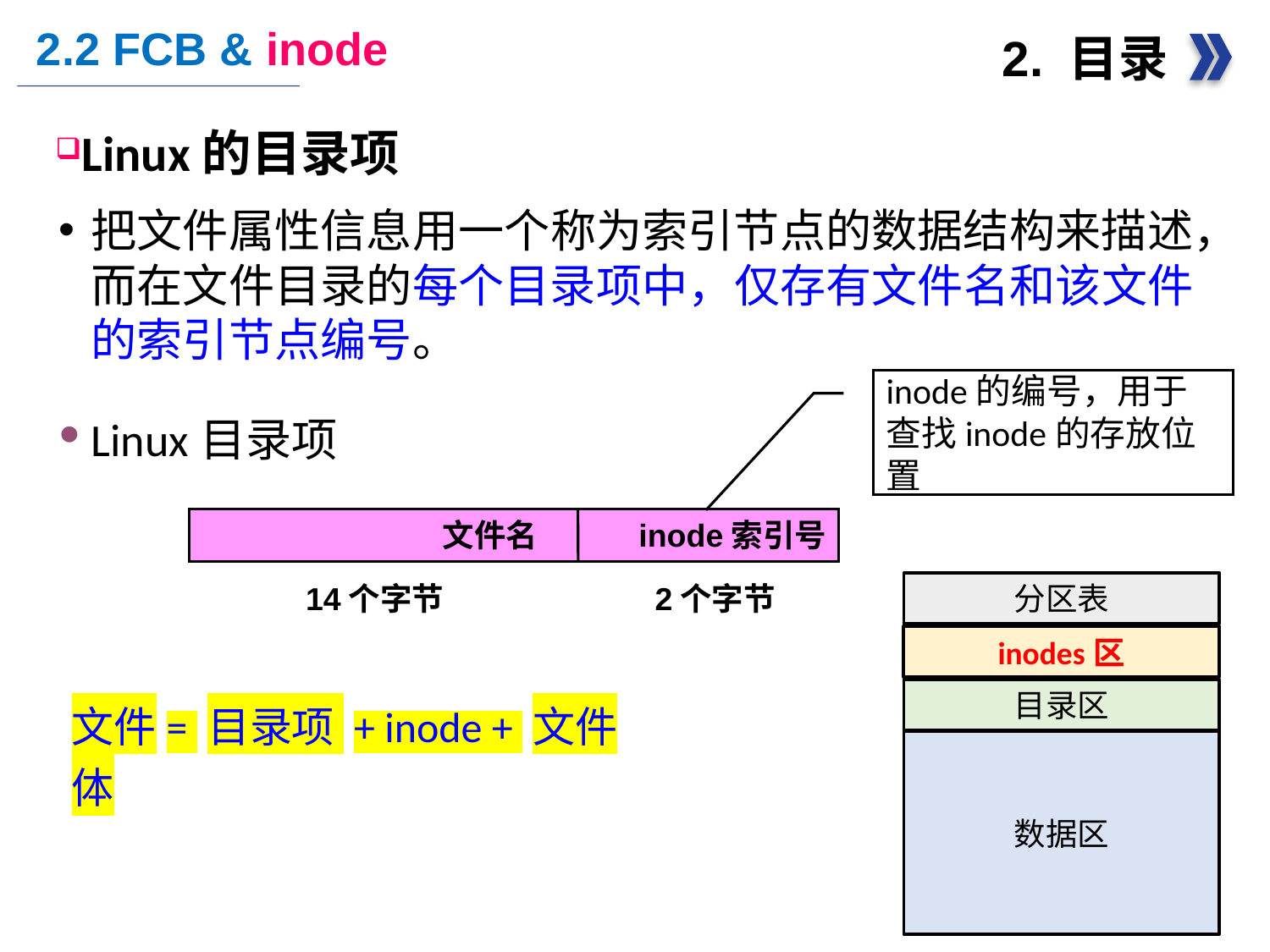

2.2 FCB & inode
2. 目录

Linux的目录项
把文件属性信息用一个称为索引节点的数据结构来描述，而在文件目录的每个目录项中，仅存有文件名和该文件的索引节点编号。
inode的编号，用于查找inode的存放位置

Linux目录项
 文件名             inode索引号

14个字节
2个字节
分区表
inodes区
目录区

数据区

文件= 目录项 + inode + 文件体